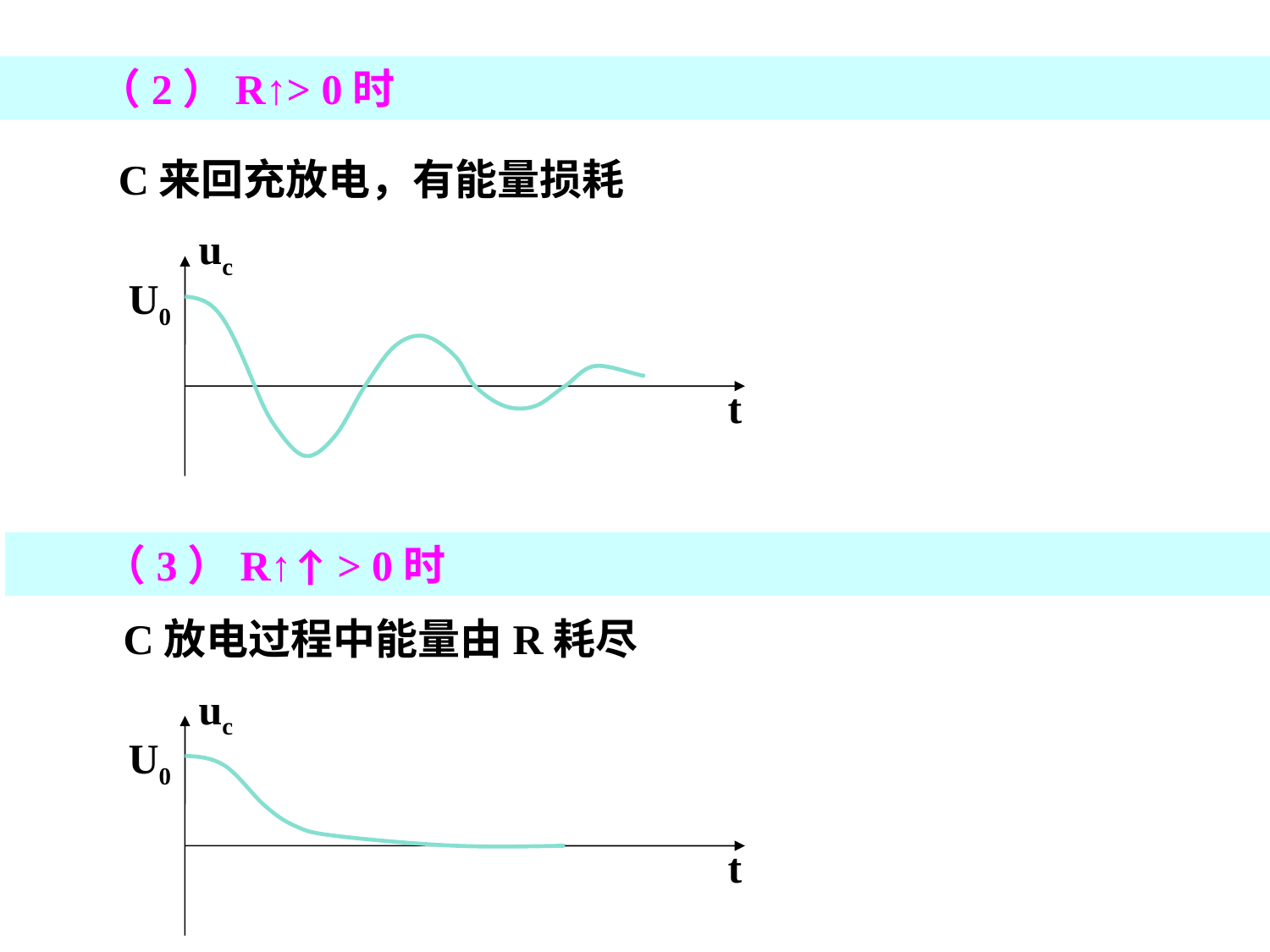

（2）R↑> 0时
          C来回充放电，有能量损耗
uc

U0

t

        （3）R↑↑ > 0时
          C放电过程中能量由R耗尽
uc

U0

t